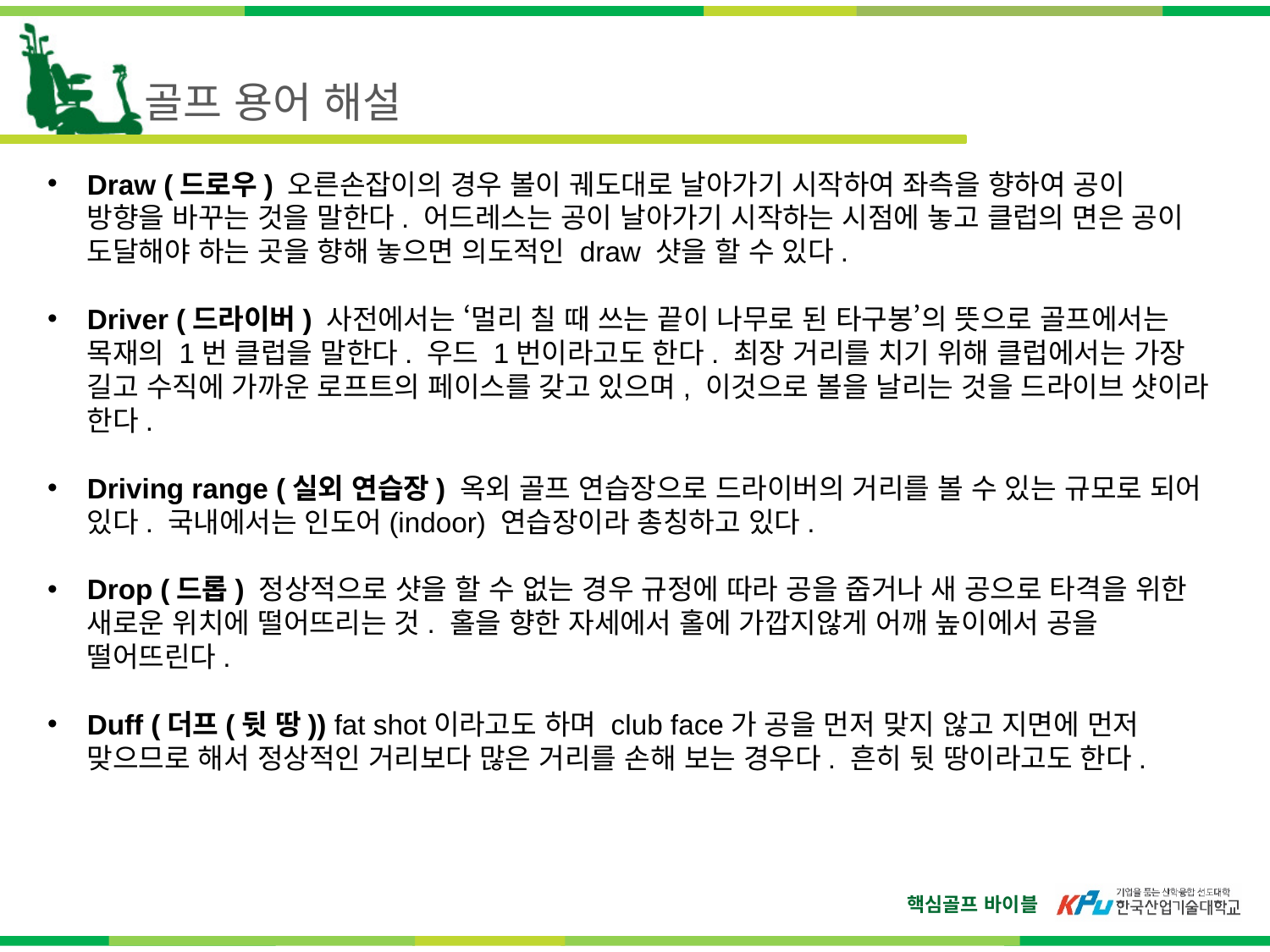

골프 용어 해설

Draw (드로우) 오른손잡이의 경우 볼이 궤도대로 날아가기 시작하여 좌측을 향하여 공이 방향을 바꾸는 것을 말한다. 어드레스는 공이 날아가기 시작하는 시점에 놓고 클럽의 면은 공이 도달해야 하는 곳을 향해 놓으면 의도적인 draw 샷을 할 수 있다.

Driver (드라이버) 사전에서는 ‘멀리 칠 때 쓰는 끝이 나무로 된 타구봉’의 뜻으로 골프에서는 목재의 1번 클럽을 말한다. 우드 1번이라고도 한다. 최장 거리를 치기 위해 클럽에서는 가장 길고 수직에 가까운 로프트의 페이스를 갖고 있으며, 이것으로 볼을 날리는 것을 드라이브 샷이라 한다.

Driving range (실외 연습장) 옥외 골프 연습장으로 드라이버의 거리를 볼 수 있는 규모로 되어 있다. 국내에서는 인도어(indoor) 연습장이라 총칭하고 있다.

Drop (드롭) 정상적으로 샷을 할 수 없는 경우 규정에 따라 공을 줍거나 새 공으로 타격을 위한 새로운 위치에 떨어뜨리는 것. 홀을 향한 자세에서 홀에 가깝지않게 어깨 높이에서 공을 떨어뜨린다.

Duff (더프(뒷 땅)) fat shot이라고도 하며 club face가 공을 먼저 맞지 않고 지면에 먼저 맞으므로 해서 정상적인 거리보다 많은 거리를 손해 보는 경우다. 흔히 뒷 땅이라고도 한다.